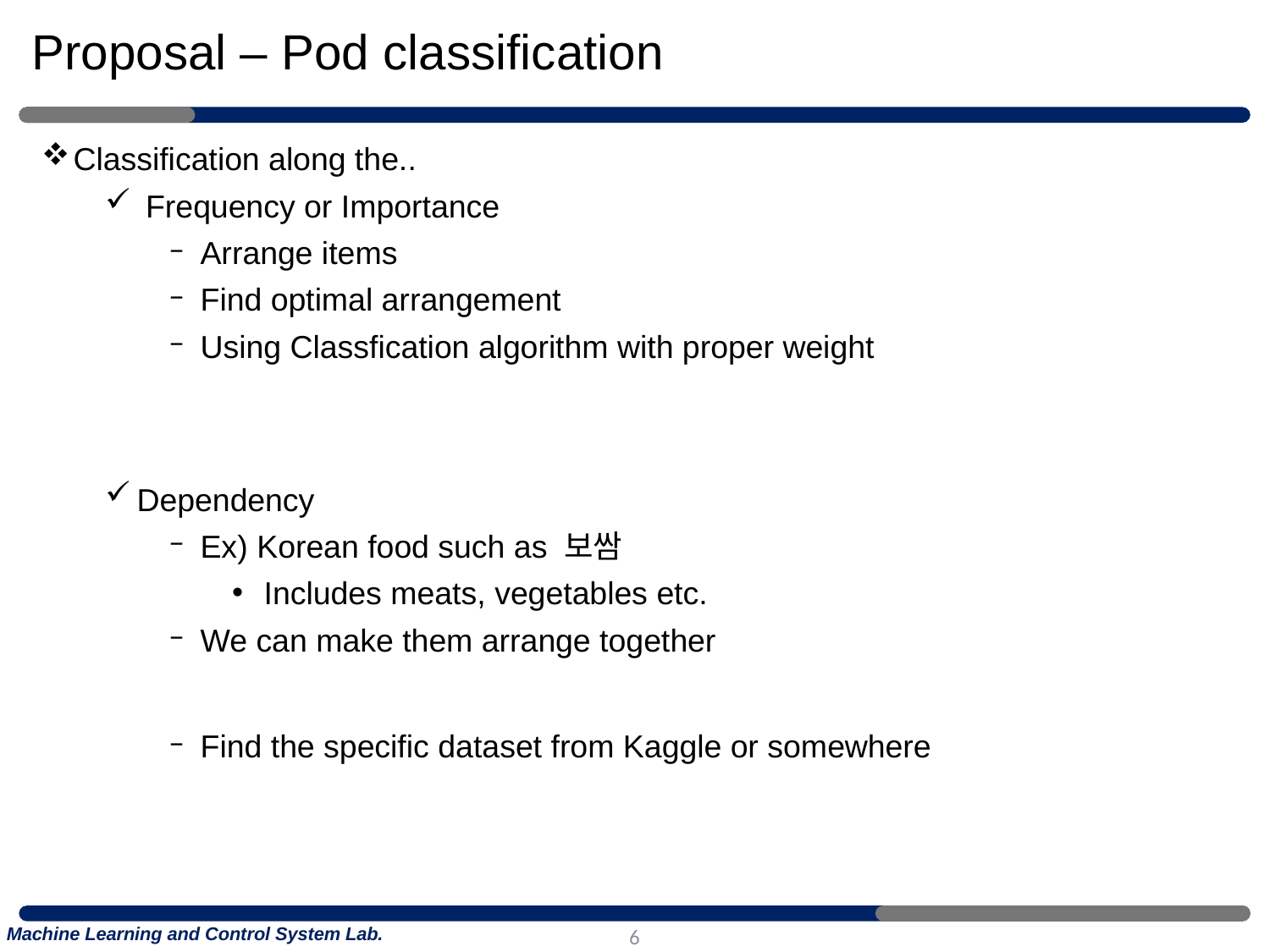

# Proposal – Pod classification
Classification along the..
 Frequency or Importance
Arrange items
Find optimal arrangement
Using Classfication algorithm with proper weight

Dependency
Ex) Korean food such as 보쌈
Includes meats, vegetables etc.
We can make them arrange together

Find the specific dataset from Kaggle or somewhere

6